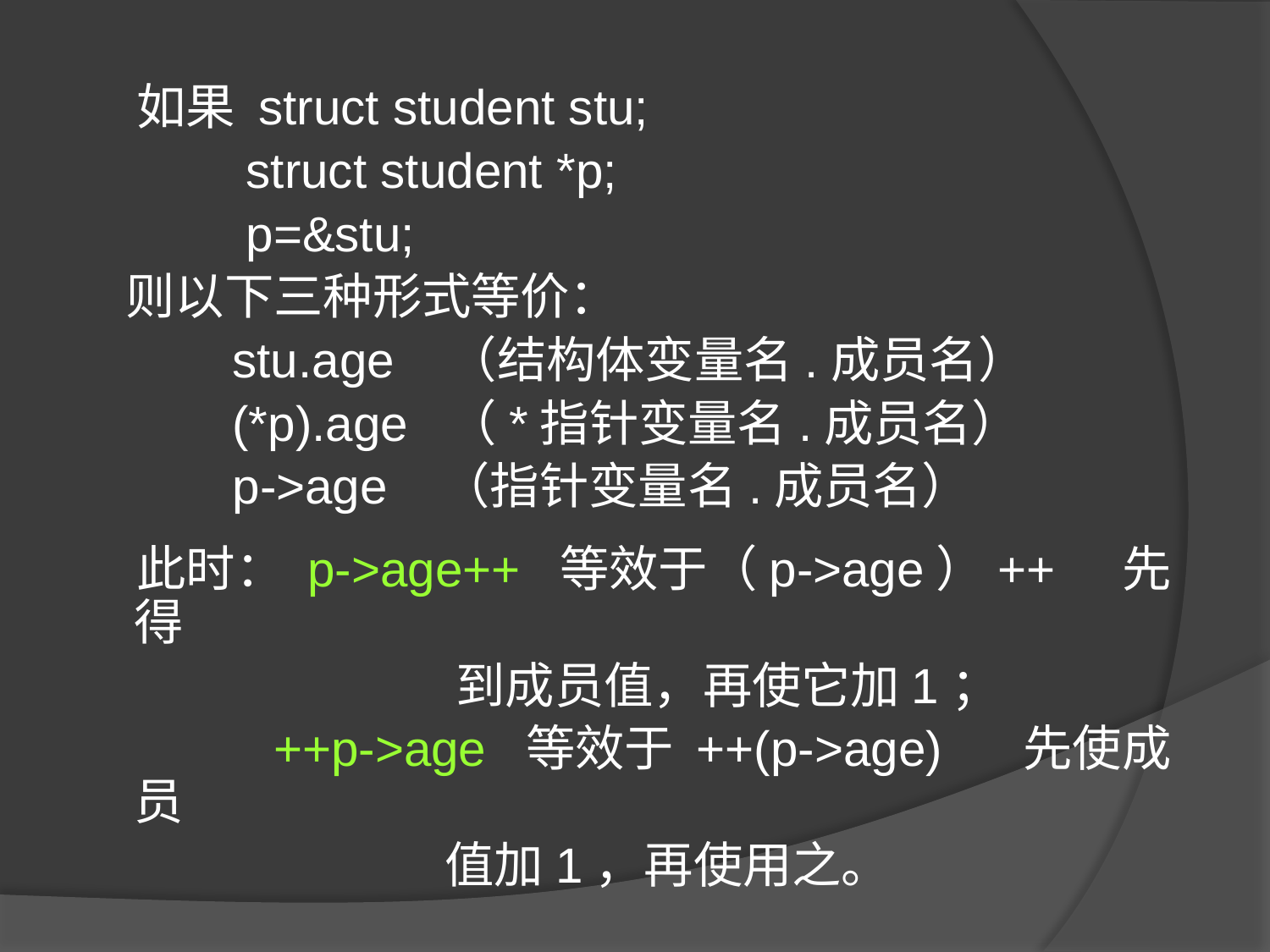

如果 struct student stu;
            struct student *p;
            p=&stu;
   则以下三种形式等价：
           stu.age   （结构体变量名.成员名）
           (*p).age  （*指针变量名.成员名）
           p->age   （指针变量名.成员名）
    此时： p->age++  等效于（p->age）++    先得
                                 到成员值，再使它加1；
              ++p->age  等效于 ++(p->age)     先使成员
                                值加1，再使用之。